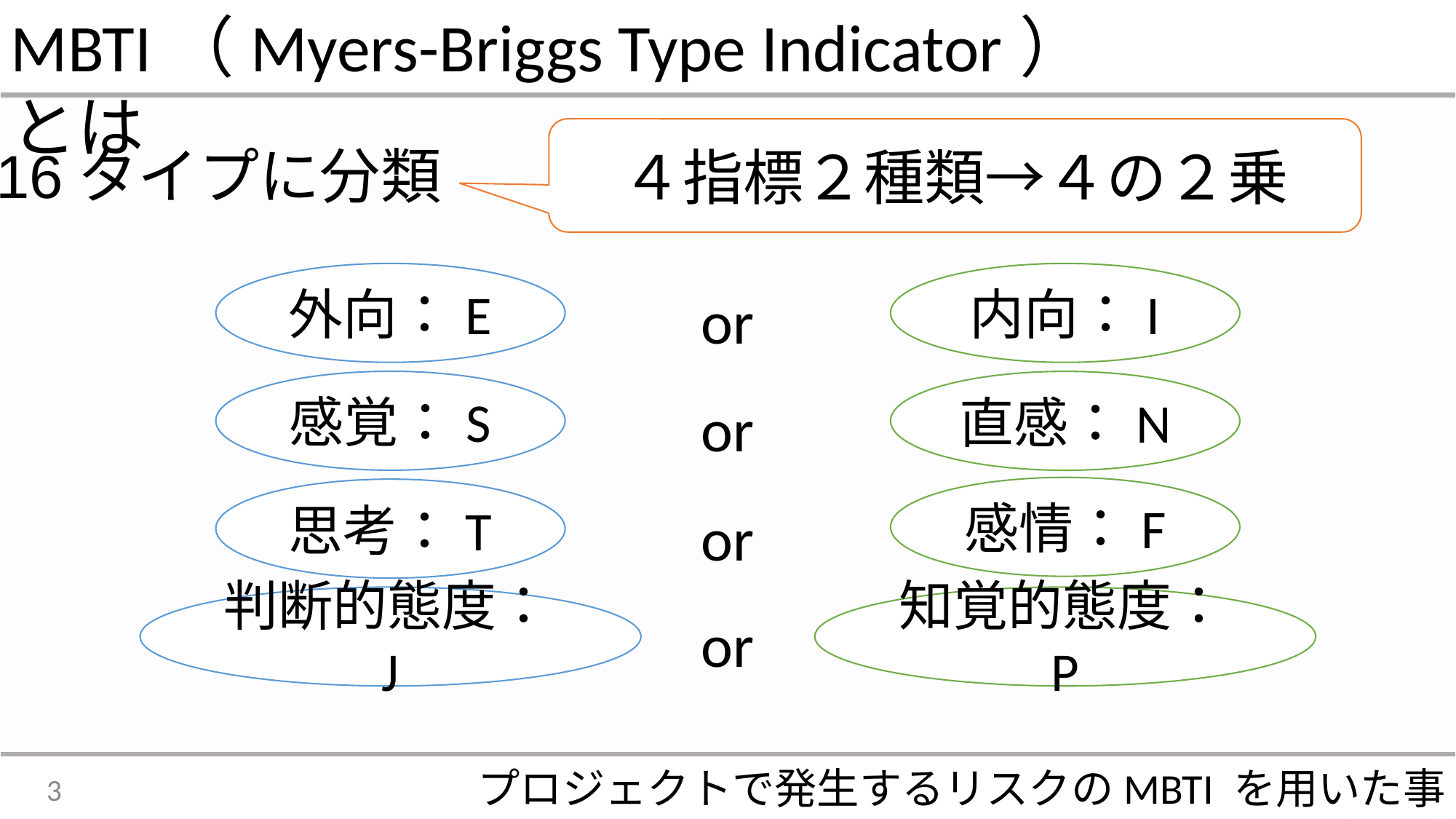

MBTI（Myers-Briggs Type Indicator）とは

４指標２種類→４の２乗
16タイプに分類
外向：E
内向：I
or
感覚：S
直感：N
or
感情：F
思考：T
or
判断的態度：J
知覚的態度：P
or
プロジェクトで発生するリスクのMBTI を用いた事前予測
3